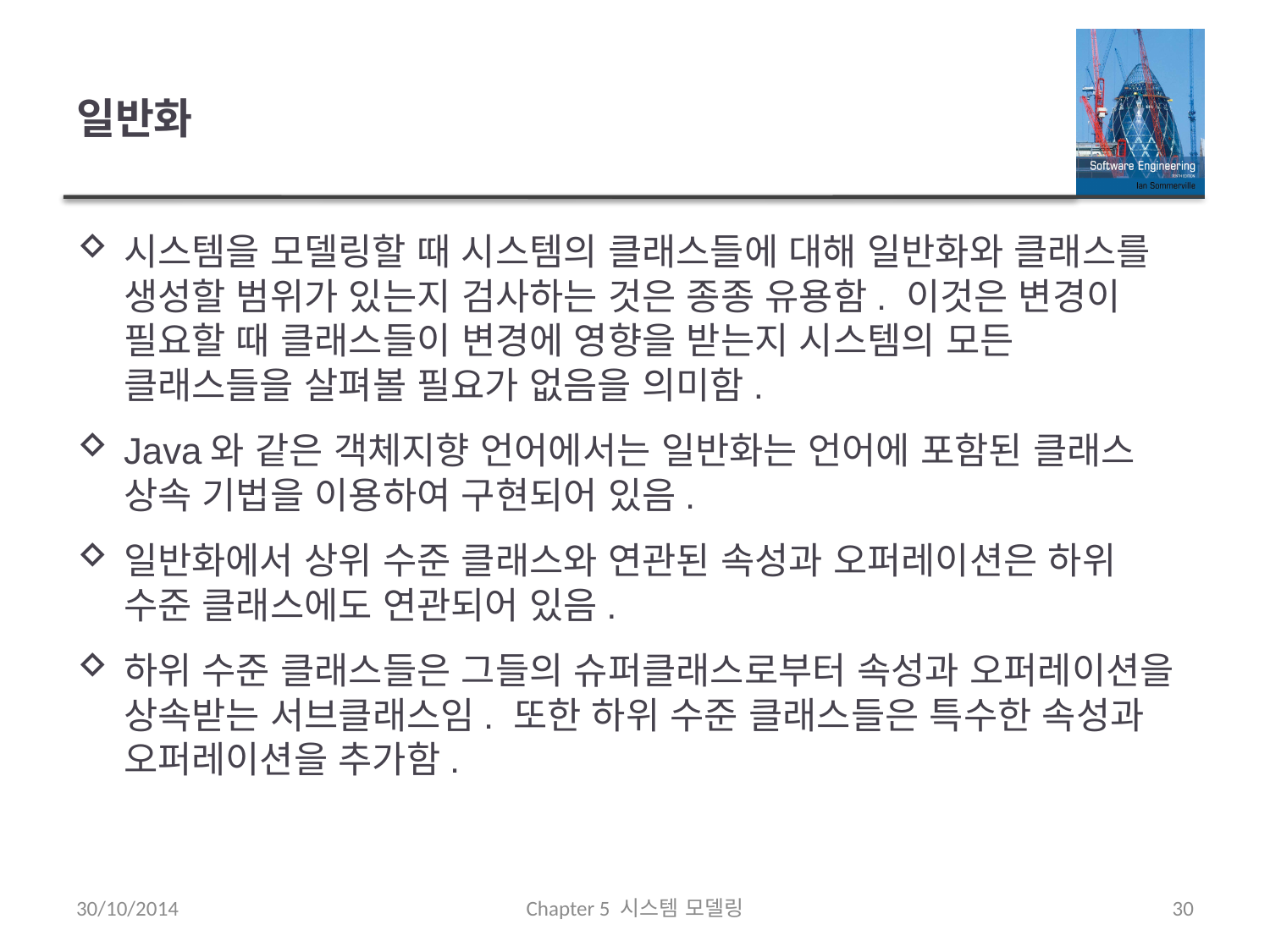

# 일반화
시스템을 모델링할 때 시스템의 클래스들에 대해 일반화와 클래스를 생성할 범위가 있는지 검사하는 것은 종종 유용함. 이것은 변경이 필요할 때 클래스들이 변경에 영향을 받는지 시스템의 모든 클래스들을 살펴볼 필요가 없음을 의미함.
Java와 같은 객체지향 언어에서는 일반화는 언어에 포함된 클래스 상속 기법을 이용하여 구현되어 있음.
일반화에서 상위 수준 클래스와 연관된 속성과 오퍼레이션은 하위 수준 클래스에도 연관되어 있음.
하위 수준 클래스들은 그들의 슈퍼클래스로부터 속성과 오퍼레이션을 상속받는 서브클래스임. 또한 하위 수준 클래스들은 특수한 속성과 오퍼레이션을 추가함.
30/10/2014
Chapter 5 시스템 모델링
30